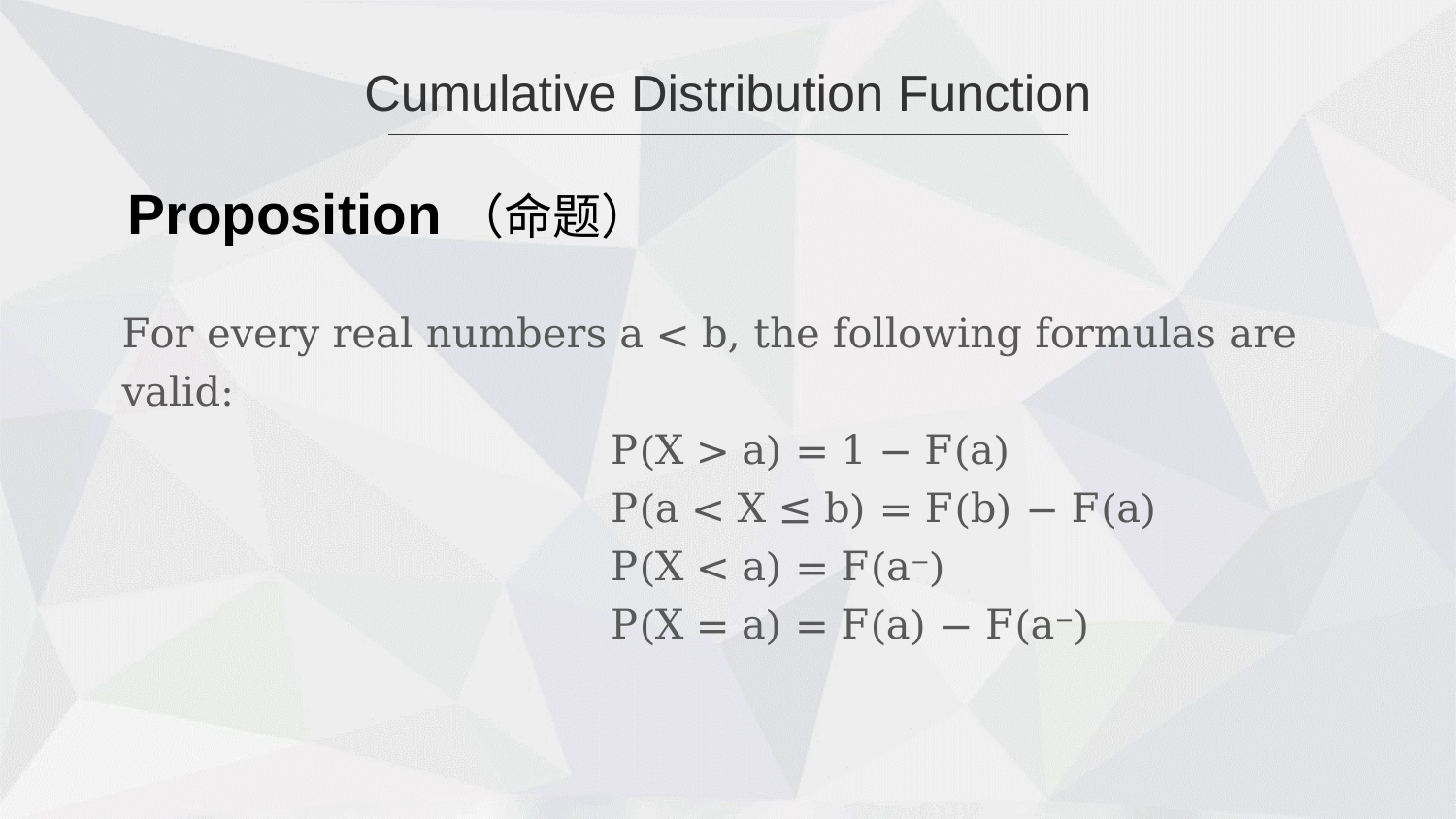

Cumulative Distribution Function
Proposition（命题）
For every real numbers a < b, the following formulas are valid:
                                      P(X > a) = 1 − F(a)
                                      P(a < X ≤ b) = F(b) − F(a)
                                      P(X < a) = F(a−)
                                      P(X = a) = F(a) − F(a−)